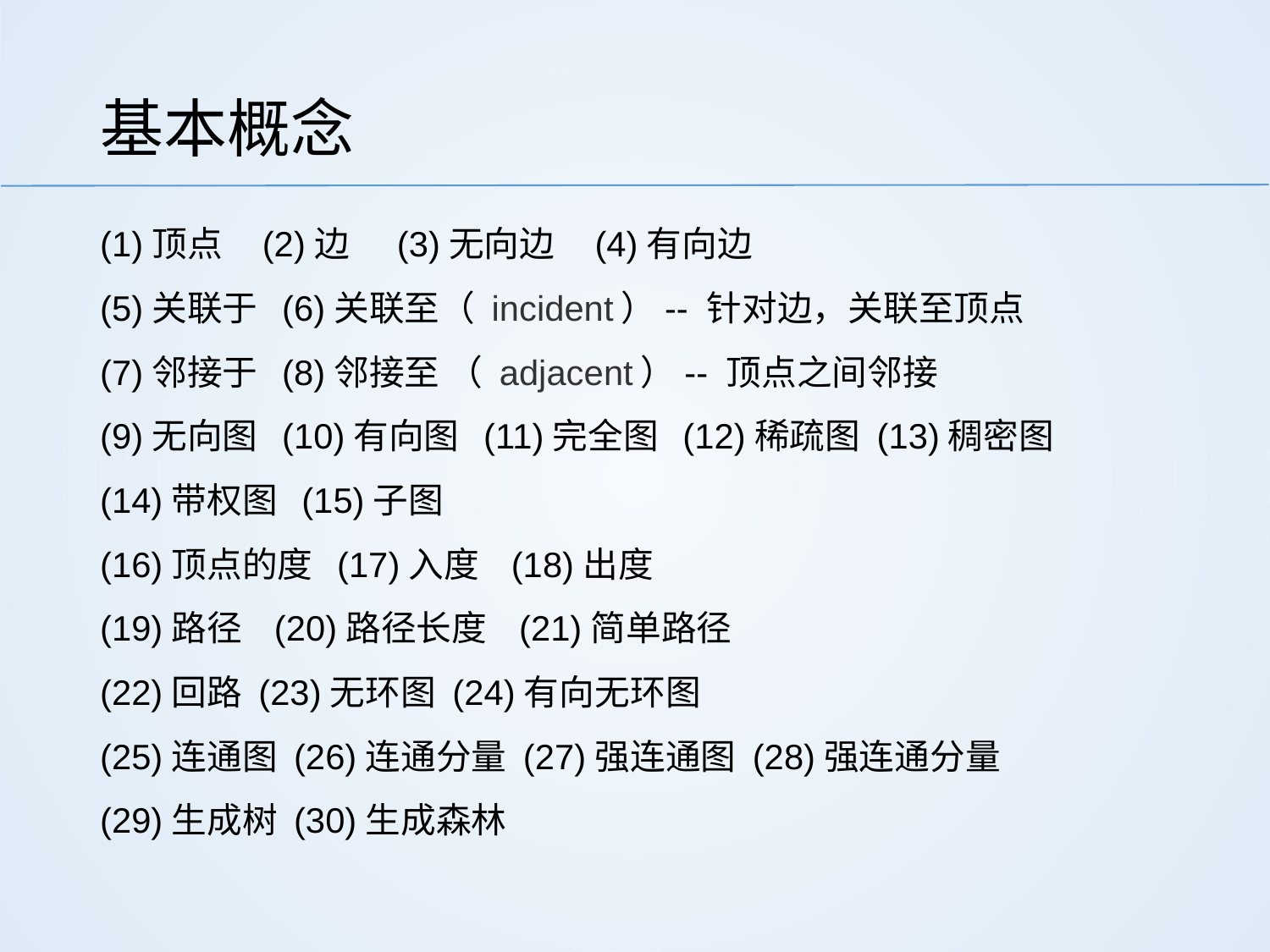

# 基本概念
(1)顶点    (2)边     (3)无向边    (4)有向边
(5)关联于  (6)关联至（ incident ）-- 针对边，关联至顶点
(7)邻接于  (8)邻接至 （ adjacent ）-- 顶点之间邻接
(9)无向图  (10)有向图  (11)完全图  (12)稀疏图 (13)稠密图
(14)带权图  (15)子图
(16)顶点的度  (17)入度   (18)出度
(19)路径   (20)路径长度   (21)简单路径
(22)回路 (23)无环图 (24)有向无环图
(25)连通图 (26)连通分量 (27)强连通图 (28)强连通分量
(29)生成树 (30)生成森林
8